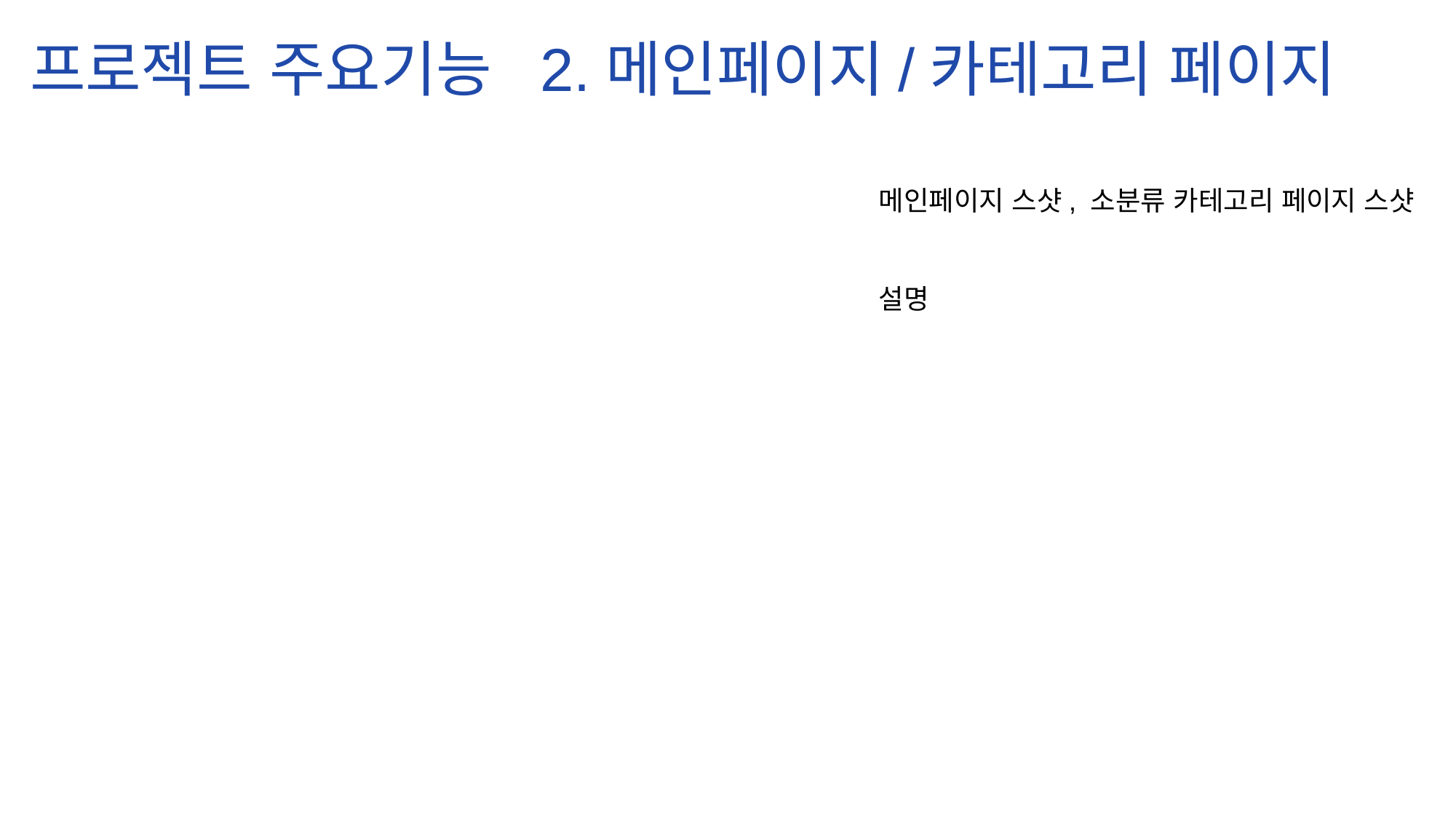

프로젝트 주요기능  2.메인페이지/카테고리 페이지
메인페이지 스샷, 소분류 카테고리 페이지 스샷

설명